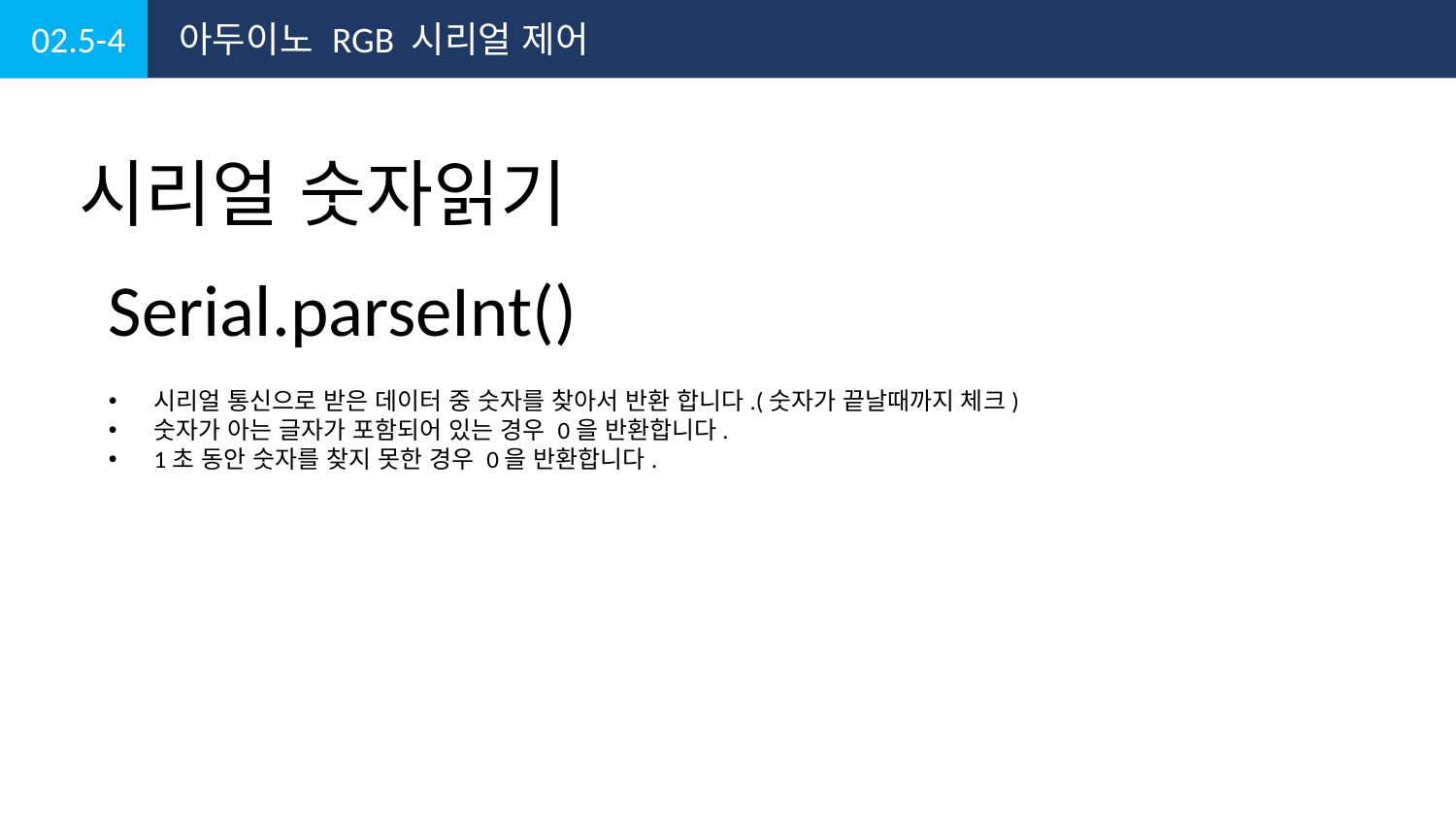

02.5-4
아두이노 RGB 시리얼 제어
시리얼 숫자읽기
Serial.parseInt()
시리얼 통신으로 받은 데이터 중 숫자를 찾아서 반환 합니다.(숫자가 끝날때까지 체크)
숫자가 아는 글자가 포함되어 있는 경우 0을 반환합니다.
1초 동안 숫자를 찾지 못한 경우 0을 반환합니다.